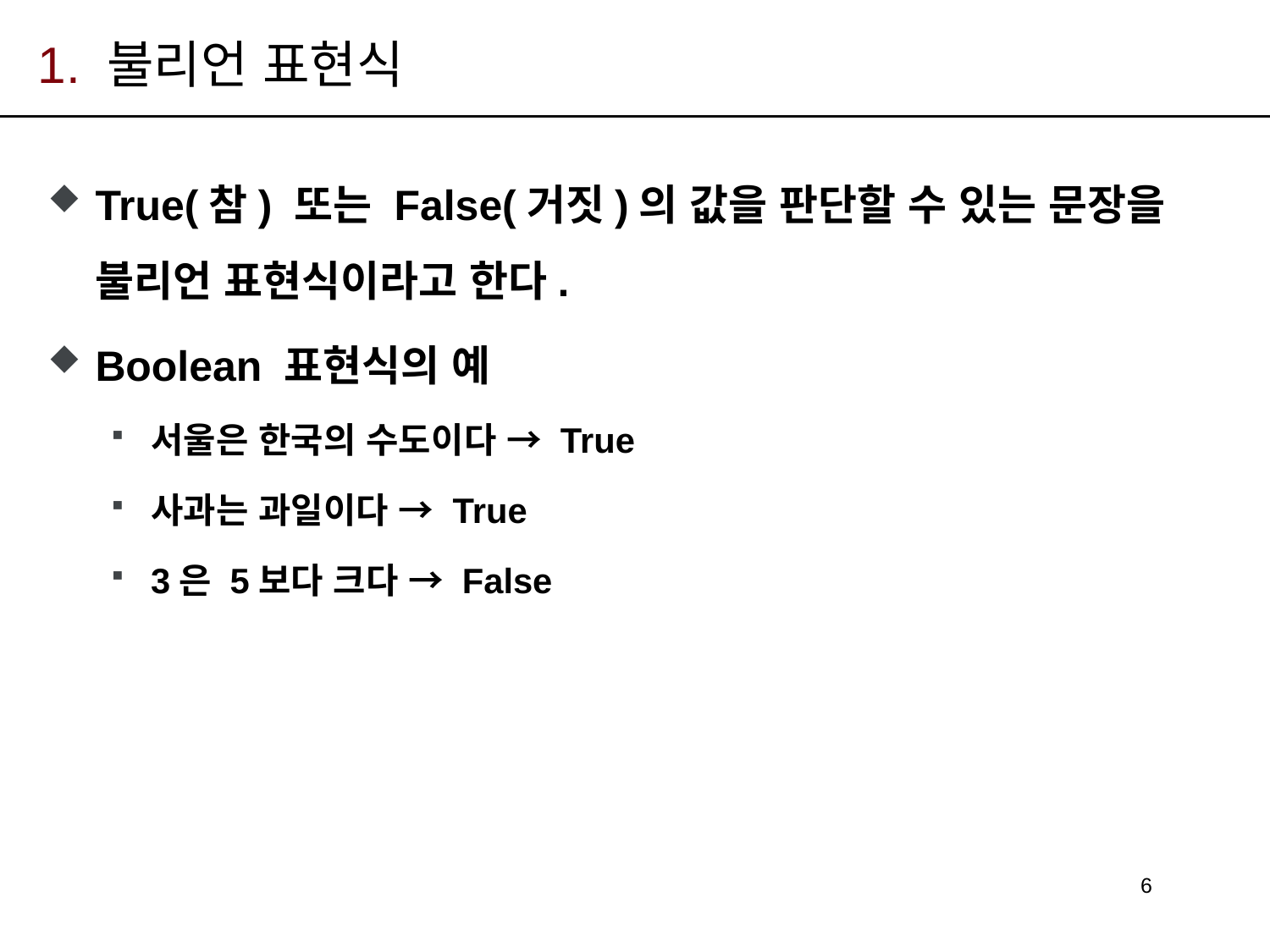

# 1. 불리언 표현식
True(참) 또는 False(거짓)의 값을 판단할 수 있는 문장을 불리언 표현식이라고 한다.
Boolean 표현식의 예
서울은 한국의 수도이다 → True
사과는 과일이다 → True
3은 5보다 크다 → False
6